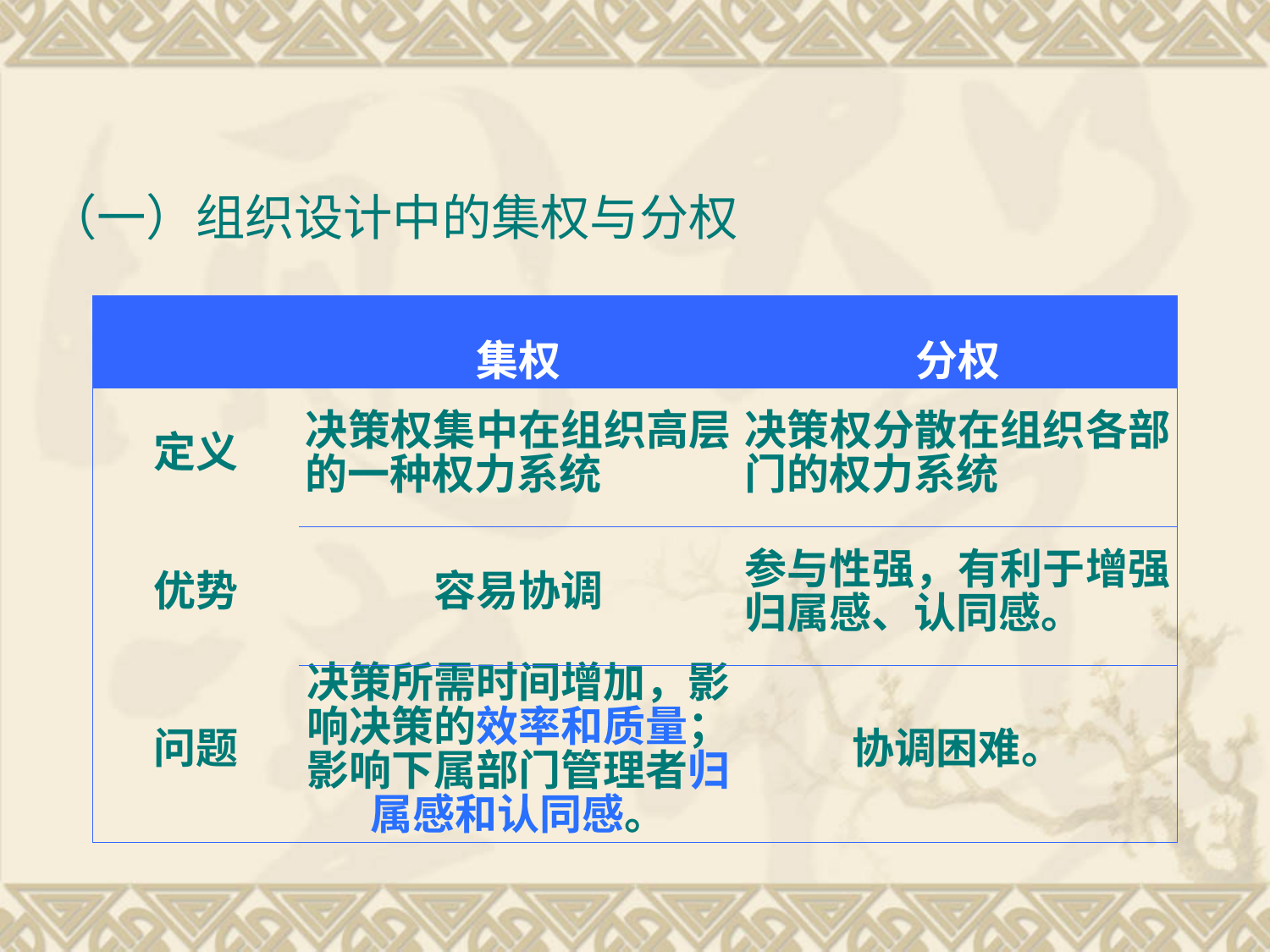

（一）组织设计中的集权与分权
|  | 集权 | 分权 |
| --- | --- | --- |
| 定义 | 决策权集中在组织高层的一种权力系统 | 决策权分散在组织各部门的权力系统 |
| 优势 | 容易协调 | 参与性强，有利于增强归属感、认同感。 |
| 问题 | 决策所需时间增加，影响决策的效率和质量；影响下属部门管理者归属感和认同感。 | 协调困难。 |